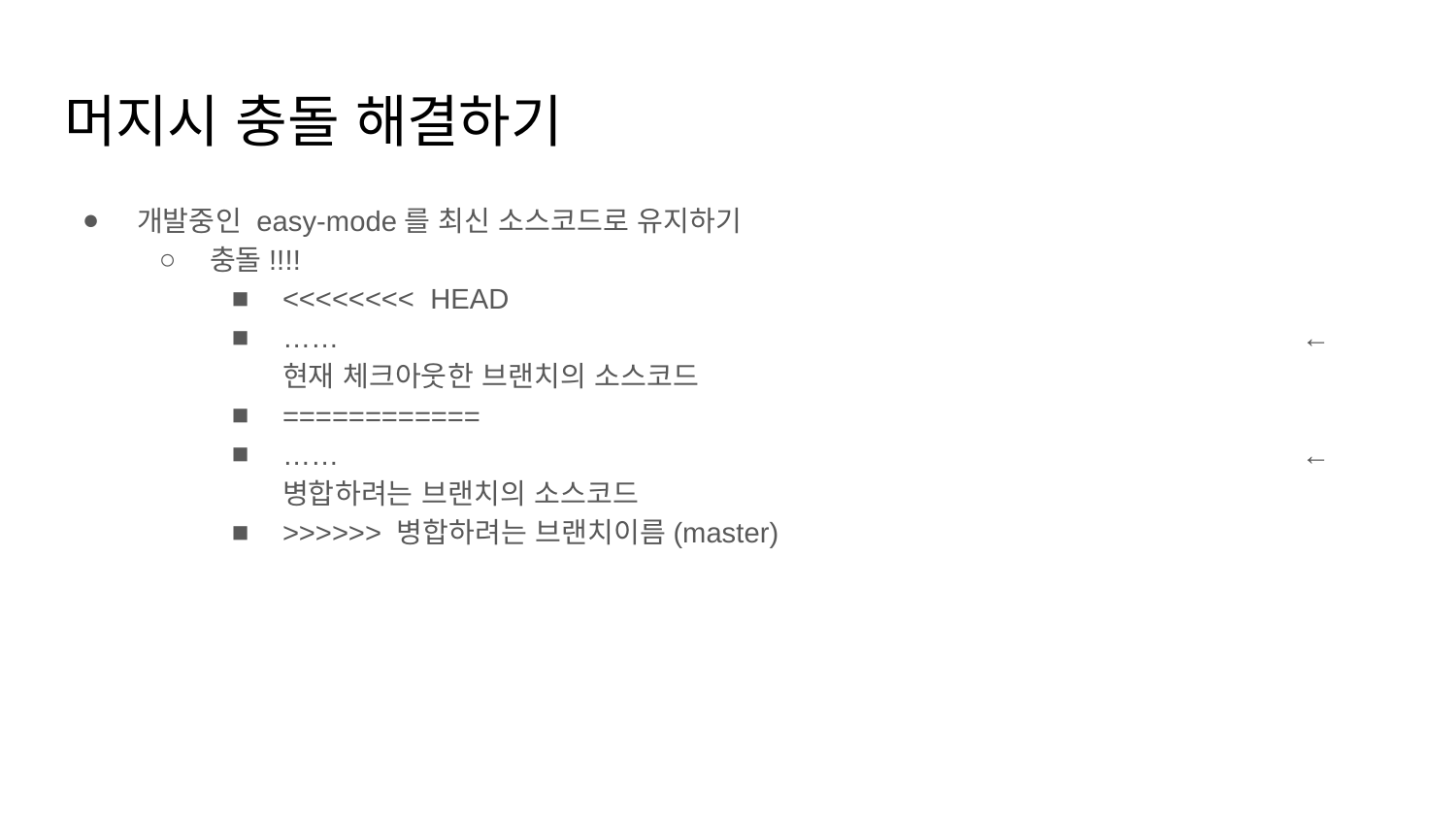

# 머지시 충돌 해결하기
개발중인 easy-mode를 최신 소스코드로 유지하기
충돌!!!!
<<<<<<<<  HEAD
……   							←  현재 체크아웃한 브랜치의 소스코드
============
……   							←  병합하려는 브랜치의 소스코드
>>>>>> 병합하려는 브랜치이름(master)